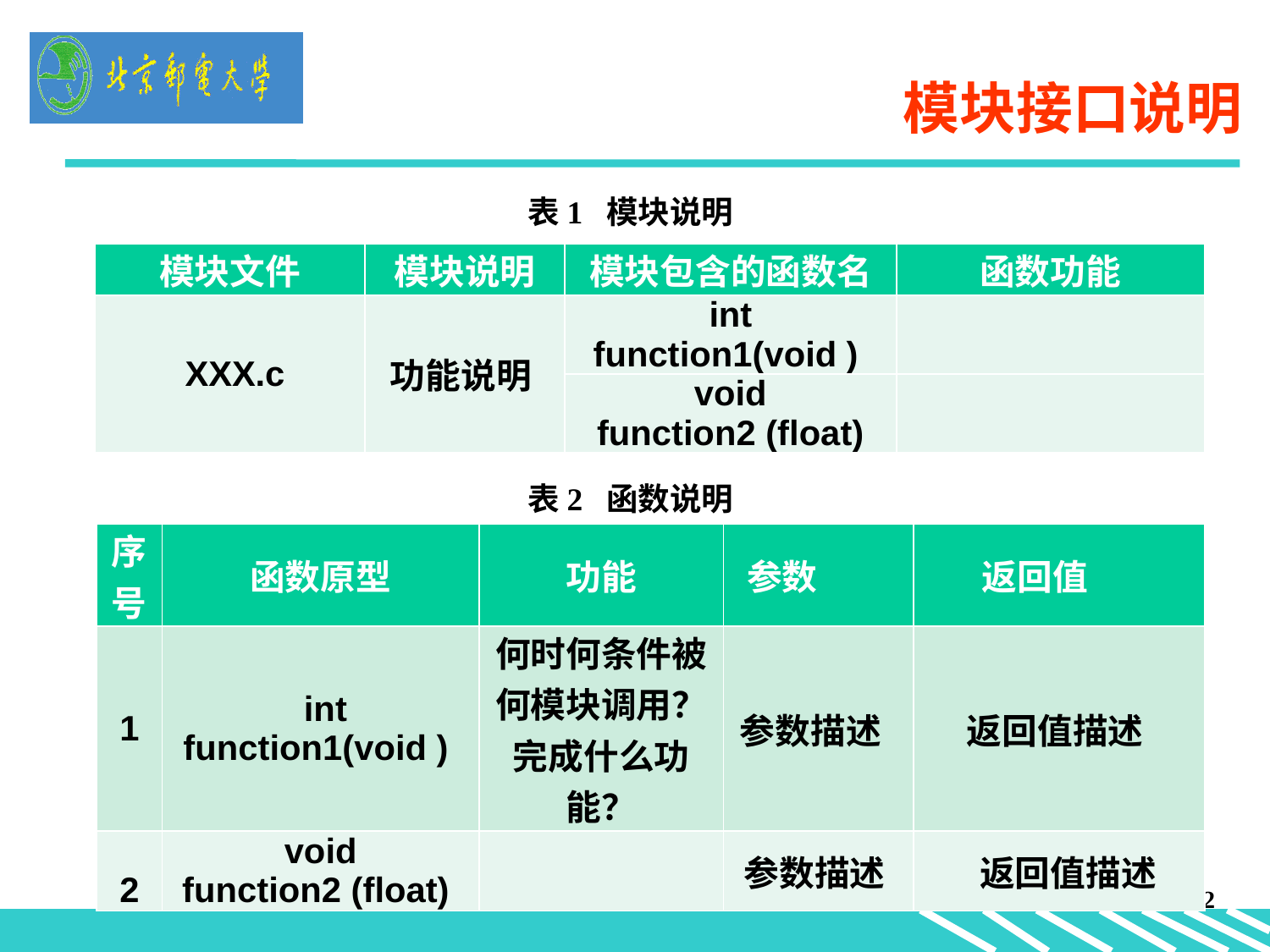

# 模块接口说明
表1  模块说明
| 模块文件 | 模块说明 | 模块包含的函数名 | 函数功能 |
| --- | --- | --- | --- |
| XXX.c | 功能说明 | int function1(void ) |  |
|  |  | void function2 (float) |  |
表2  函数说明
| 序号 | 函数原型 | 功能 | 参数 | 返回值 |
| --- | --- | --- | --- | --- |
| 1 | int function1(void ) | 何时何条件被何模块调用？ 完成什么功能？ | 参数描述 | 返回值描述 |
| 2 | void function2 (float) |  | 参数描述 | 返回值描述 |
12